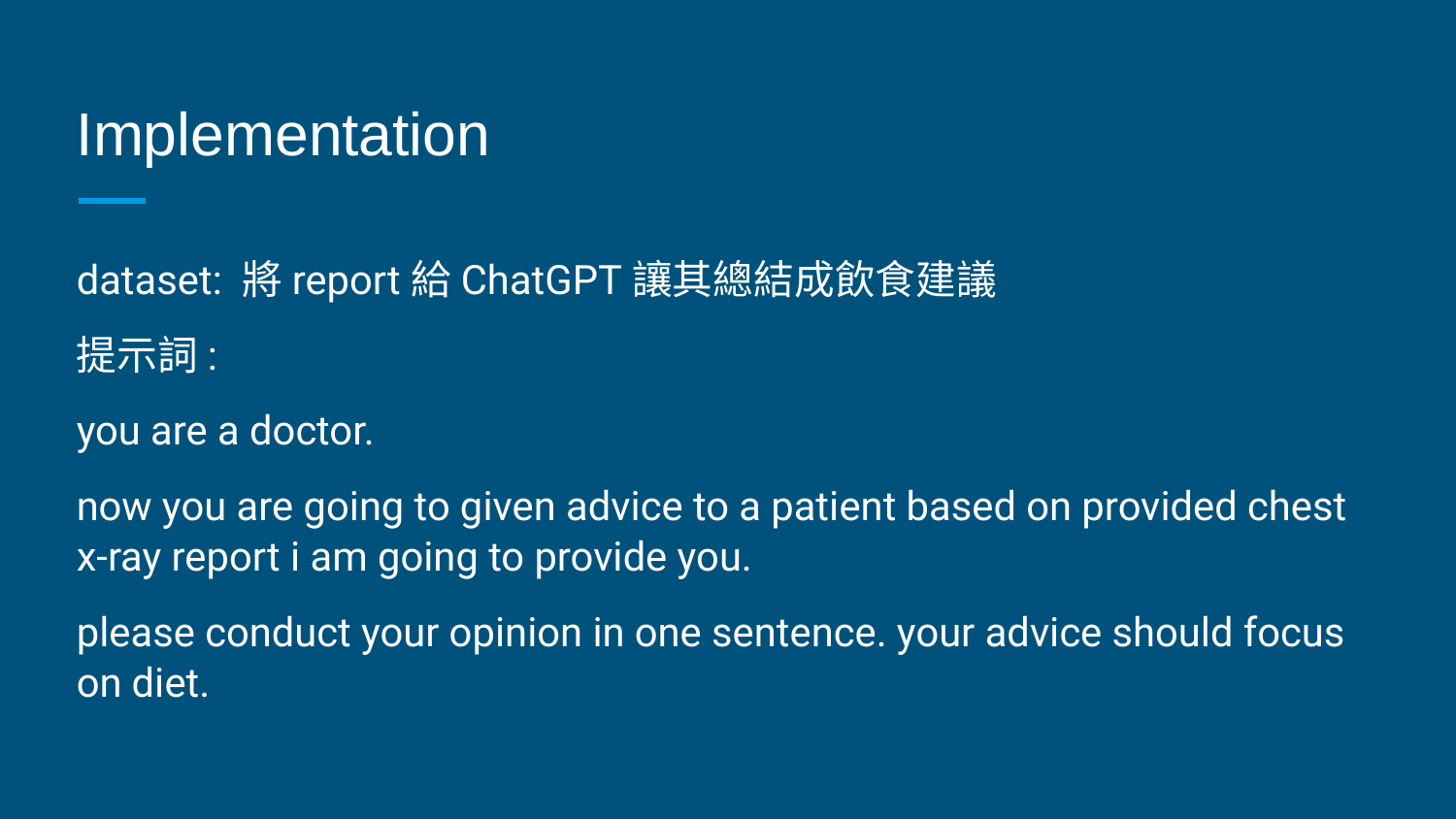

# Implementation
dataset: 將report給ChatGPT讓其總結成飲食建議
提示詞:
you are a doctor.
now you are going to given advice to a patient based on provided chest x-ray report i am going to provide you.
please conduct your opinion in one sentence. your advice should focus on diet.